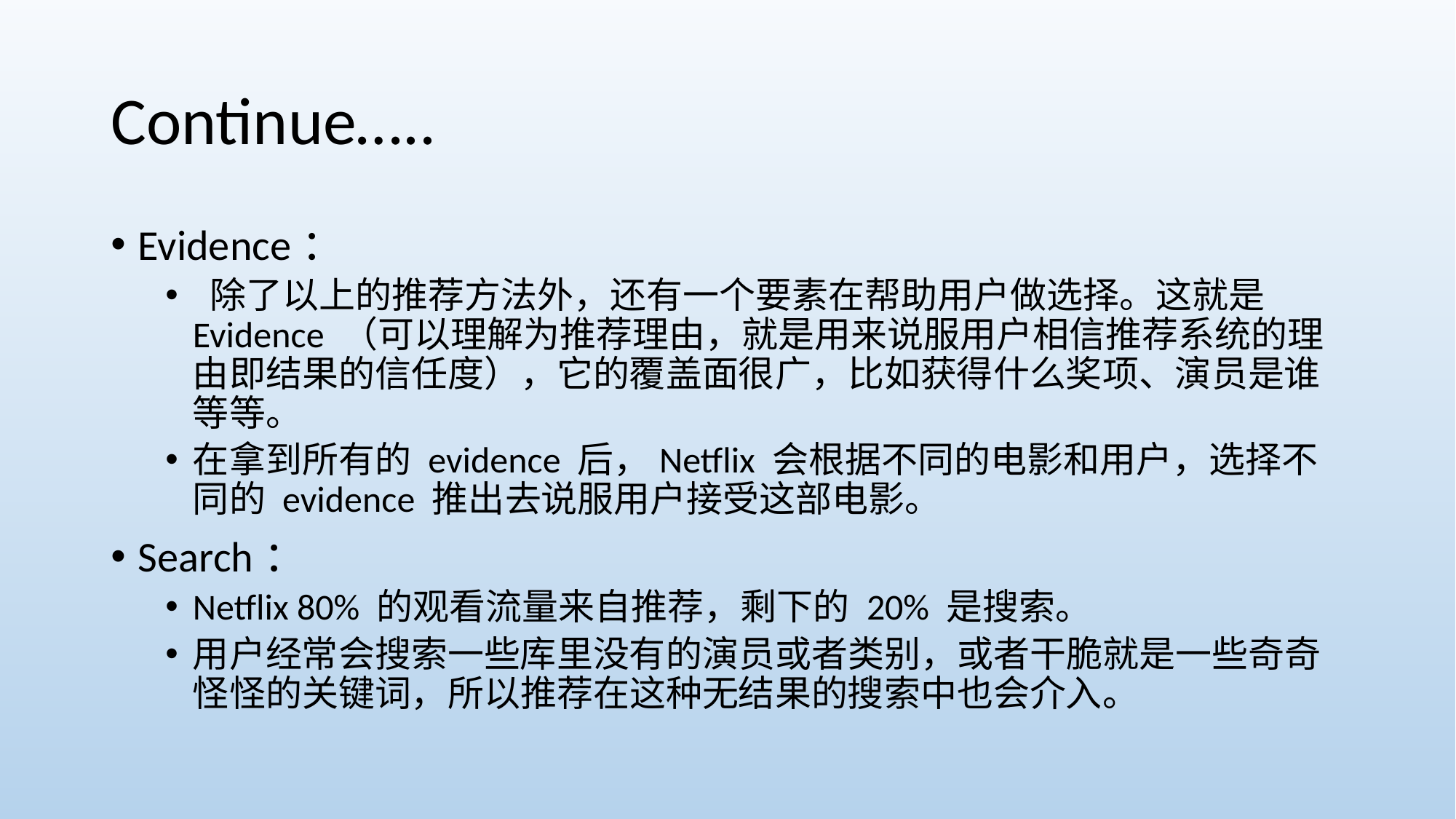

# Continue…..
Evidence：
 除了以上的推荐方法外，还有一个要素在帮助用户做选择。这就是 Evidence （可以理解为推荐理由，就是用来说服用户相信推荐系统的理由即结果的信任度），它的覆盖面很广，比如获得什么奖项、演员是谁等等。
在拿到所有的 evidence 后，Netflix 会根据不同的电影和用户，选择不同的 evidence 推出去说服用户接受这部电影。
Search：
Netflix 80% 的观看流量来自推荐，剩下的 20% 是搜索。
用户经常会搜索一些库里没有的演员或者类别，或者干脆就是一些奇奇怪怪的关键词，所以推荐在这种无结果的搜索中也会介入。